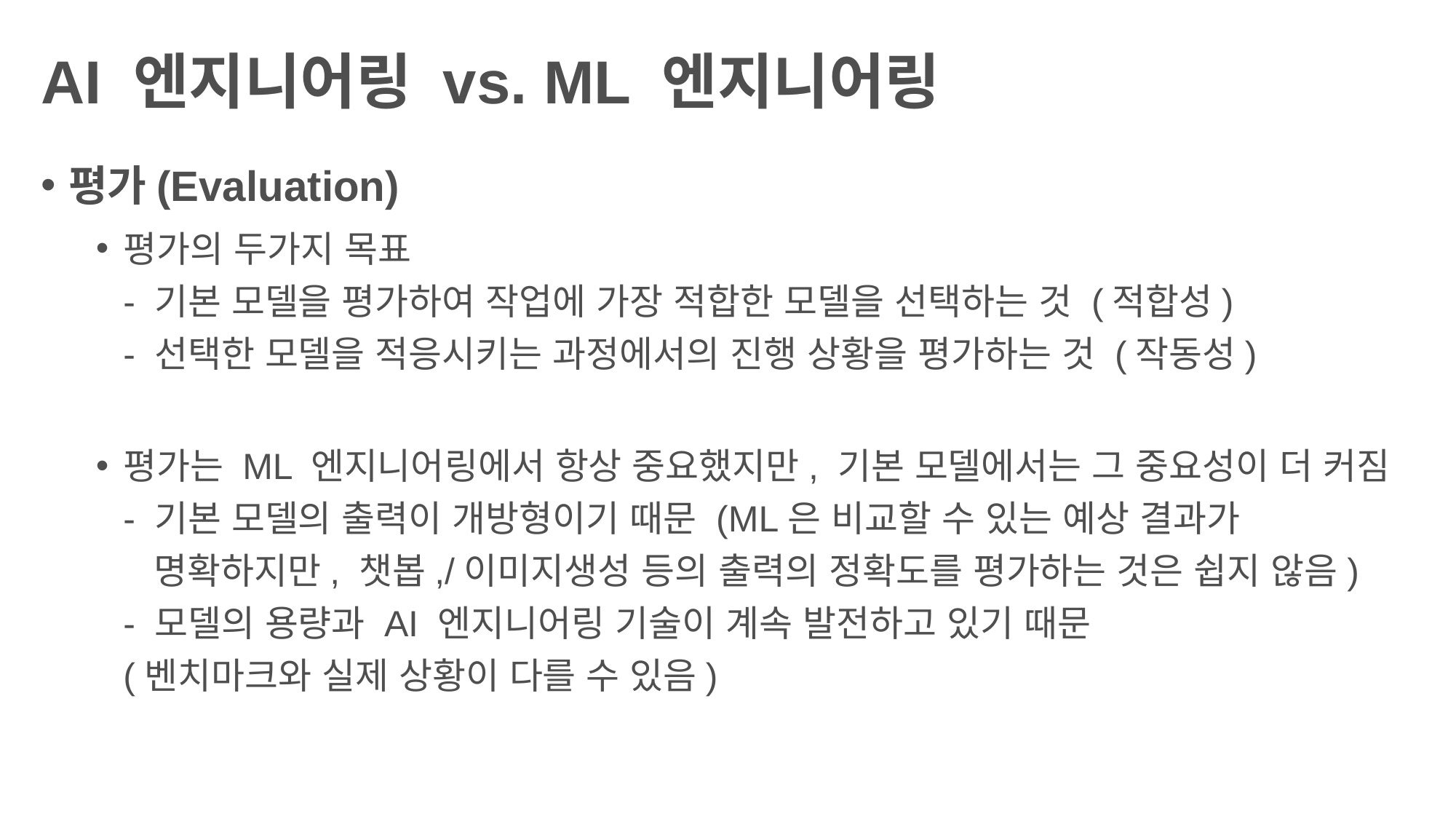

# AI 엔지니어링 vs. ML 엔지니어링
평가(Evaluation)
평가의 두가지 목표
- 기본 모델을 평가하여 작업에 가장 적합한 모델을 선택하는 것 (적합성)
- 선택한 모델을 적응시키는 과정에서의 진행 상황을 평가하는 것 (작동성)
평가는 ML 엔지니어링에서 항상 중요했지만, 기본 모델에서는 그 중요성이 더 커짐
- 기본 모델의 출력이 개방형이기 때문 (ML은 비교할 수 있는 예상 결과가
   명확하지만, 챗봅,/이미지생성 등의 출력의 정확도를 평가하는 것은 쉽지 않음)
- 모델의 용량과 AI 엔지니어링 기술이 계속 발전하고 있기 때문
(벤치마크와 실제 상황이 다를 수 있음)